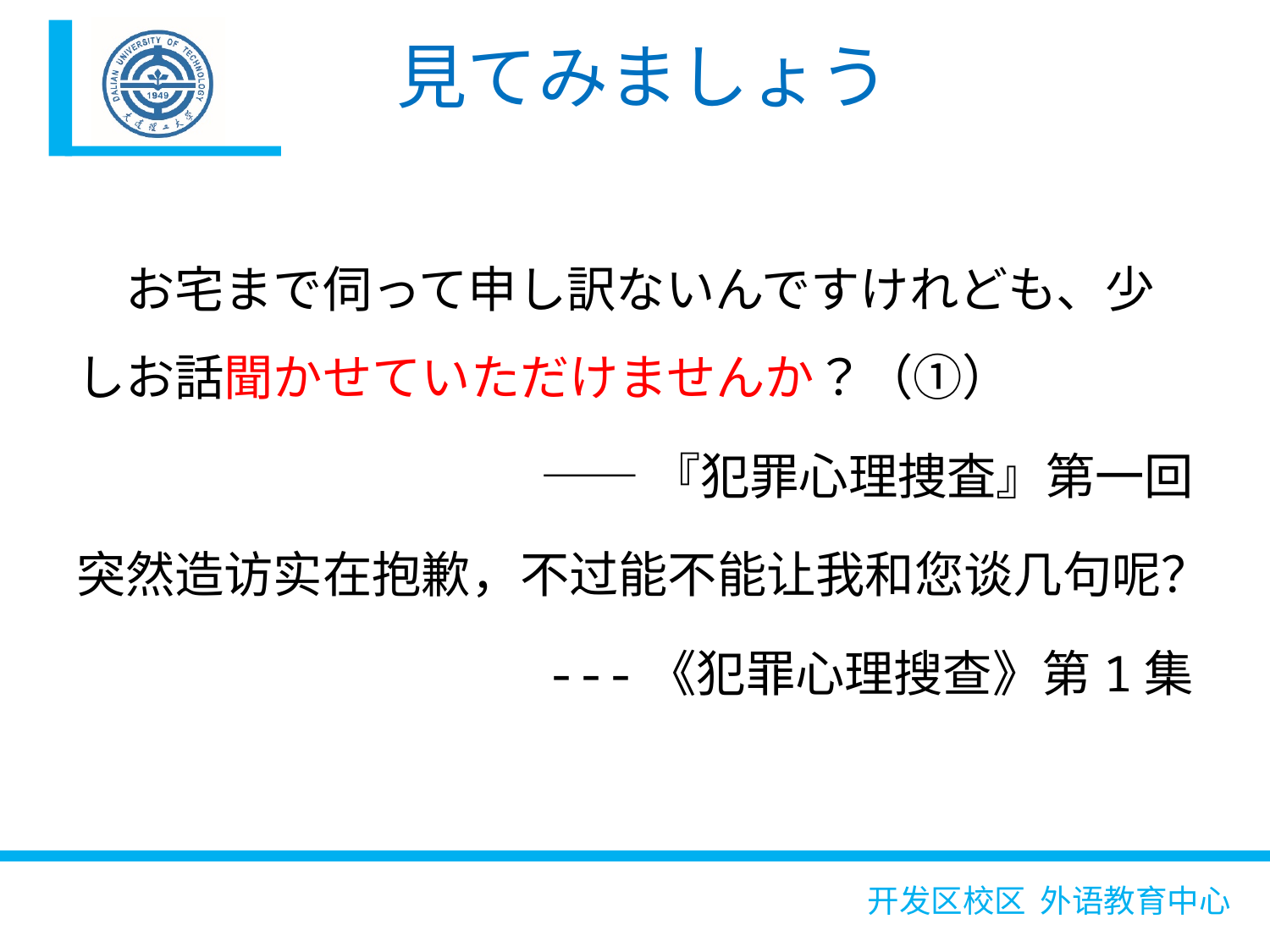

見てみましょう
　お宅まで伺って申し訳ないんですけれども、少しお話聞かせていただけませんか？（①）
――『犯罪心理捜査』第一回
突然造访实在抱歉，不过能不能让我和您谈几句呢？
---《犯罪心理搜查》第1集